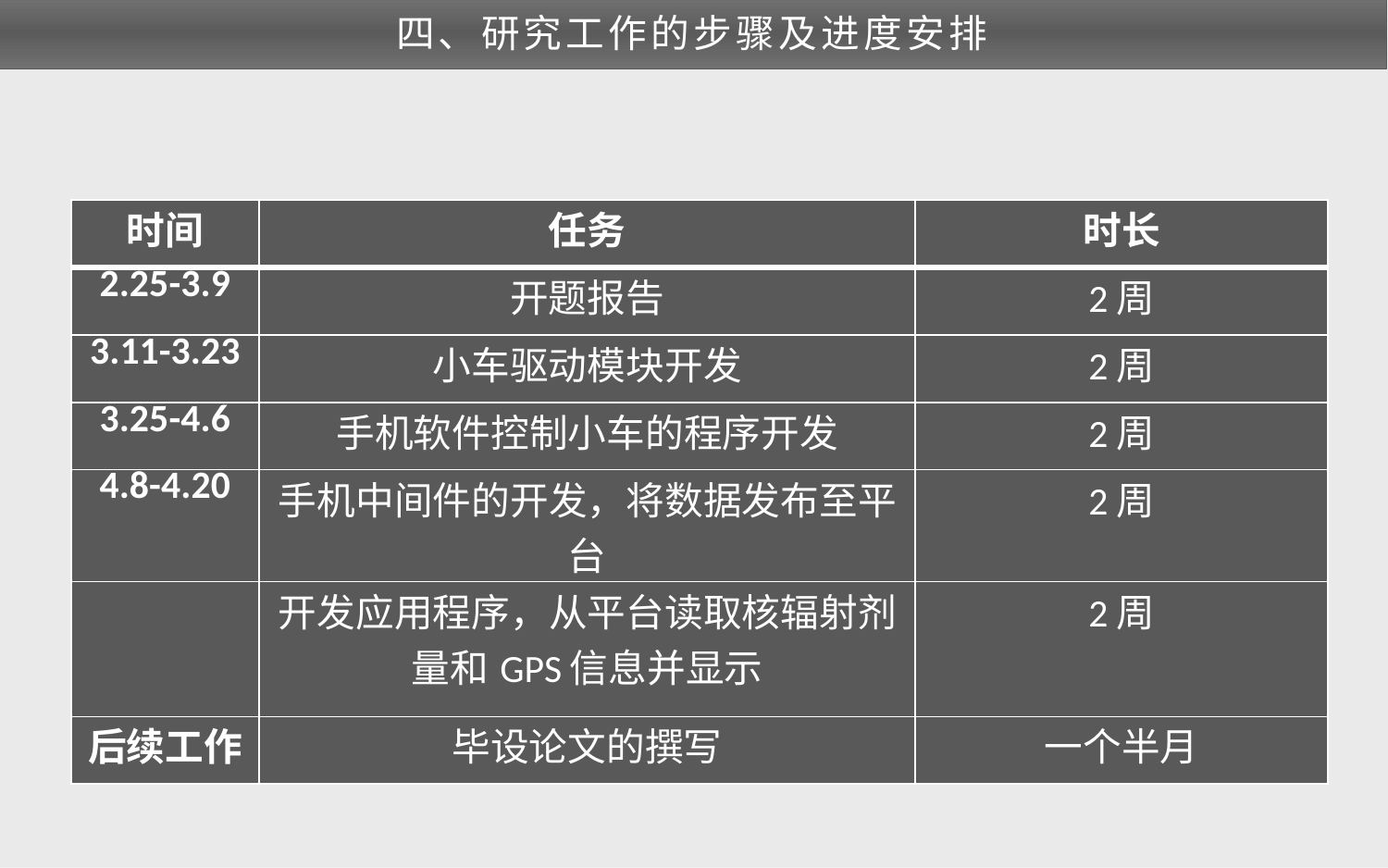

四、研究工作的步骤及进度安排
| 时间 | 任务 | 时长 |
| --- | --- | --- |
| 2.25-3.9 | 开题报告 | 2周 |
| 3.11-3.23 | 小车驱动模块开发 | 2周 |
| 3.25-4.6 | 手机软件控制小车的程序开发 | 2周 |
| 4.8-4.20 | 手机中间件的开发，将数据发布至平台 | 2周 |
|  | 开发应用程序，从平台读取核辐射剂量和GPS信息并显示 | 2周 |
| 后续工作 | 毕设论文的撰写 | 一个半月 |